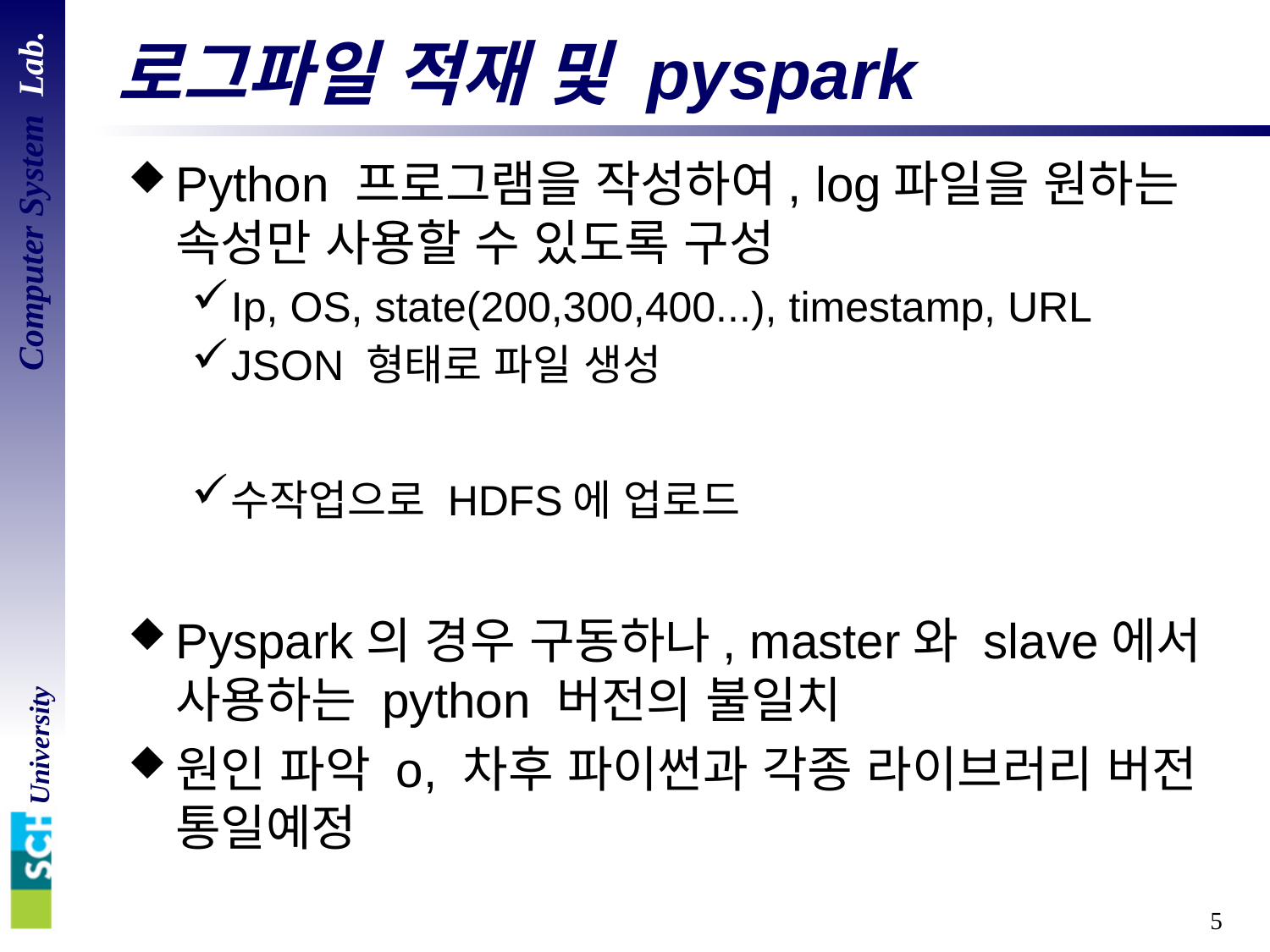

# 로그파일 적재 및 pyspark
Python 프로그램을 작성하여, log파일을 원하는 속성만 사용할 수 있도록 구성
Ip, OS, state(200,300,400...), timestamp, URL
JSON 형태로 파일 생성

수작업으로 HDFS에 업로드

Pyspark의 경우 구동하나, master와 slave에서 사용하는 python 버전의 불일치
원인 파악 o, 차후 파이썬과 각종 라이브러리 버전 통일예정